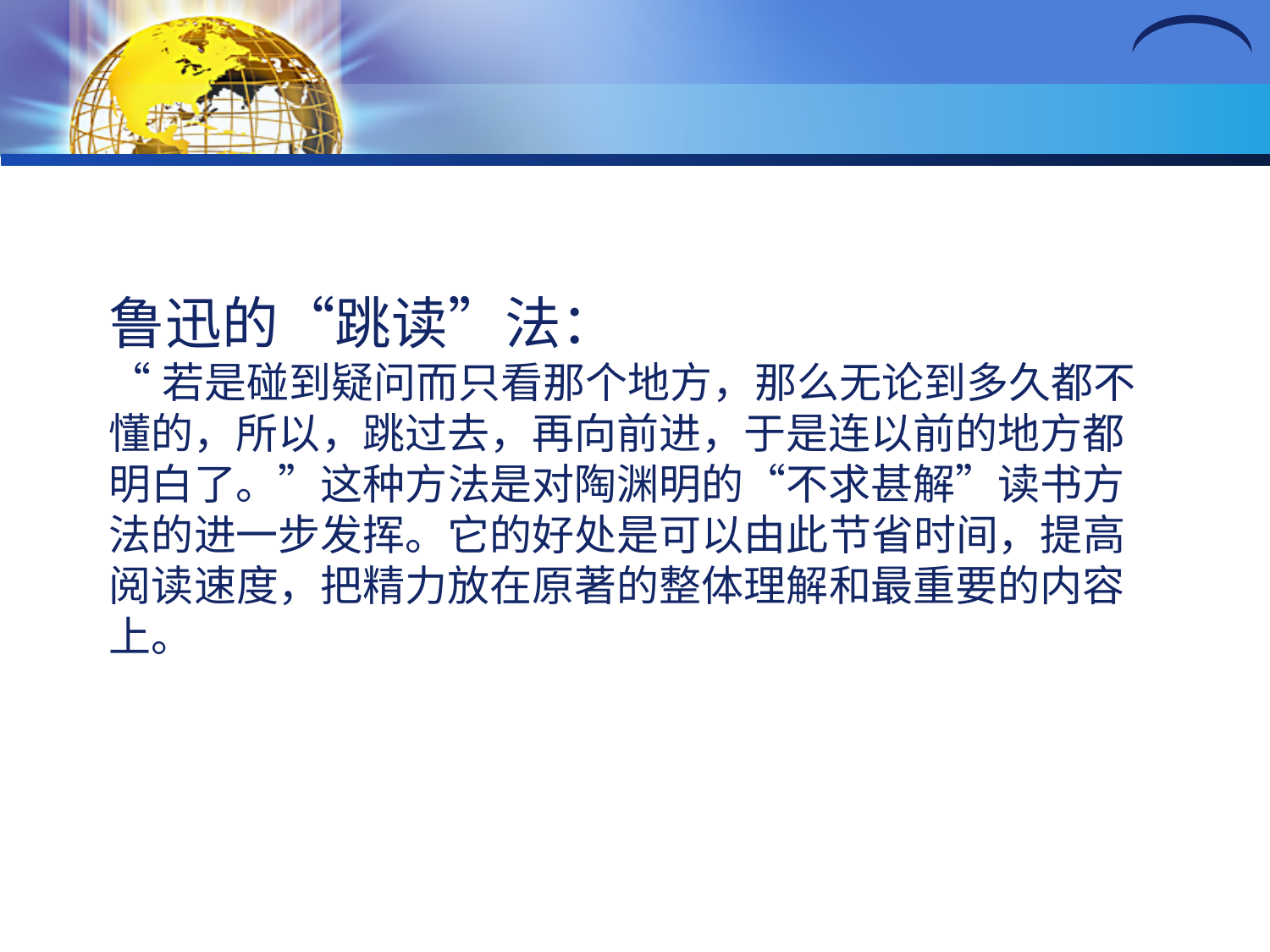

鲁迅的“跳读”法：
“若是碰到疑问而只看那个地方，那么无论到多久都不懂的，所以，跳过去，再向前进，于是连以前的地方都明白了。”这种方法是对陶渊明的“不求甚解”读书方法的进一步发挥。它的好处是可以由此节省时间，提高阅读速度，把精力放在原著的整体理解和最重要的内容上。